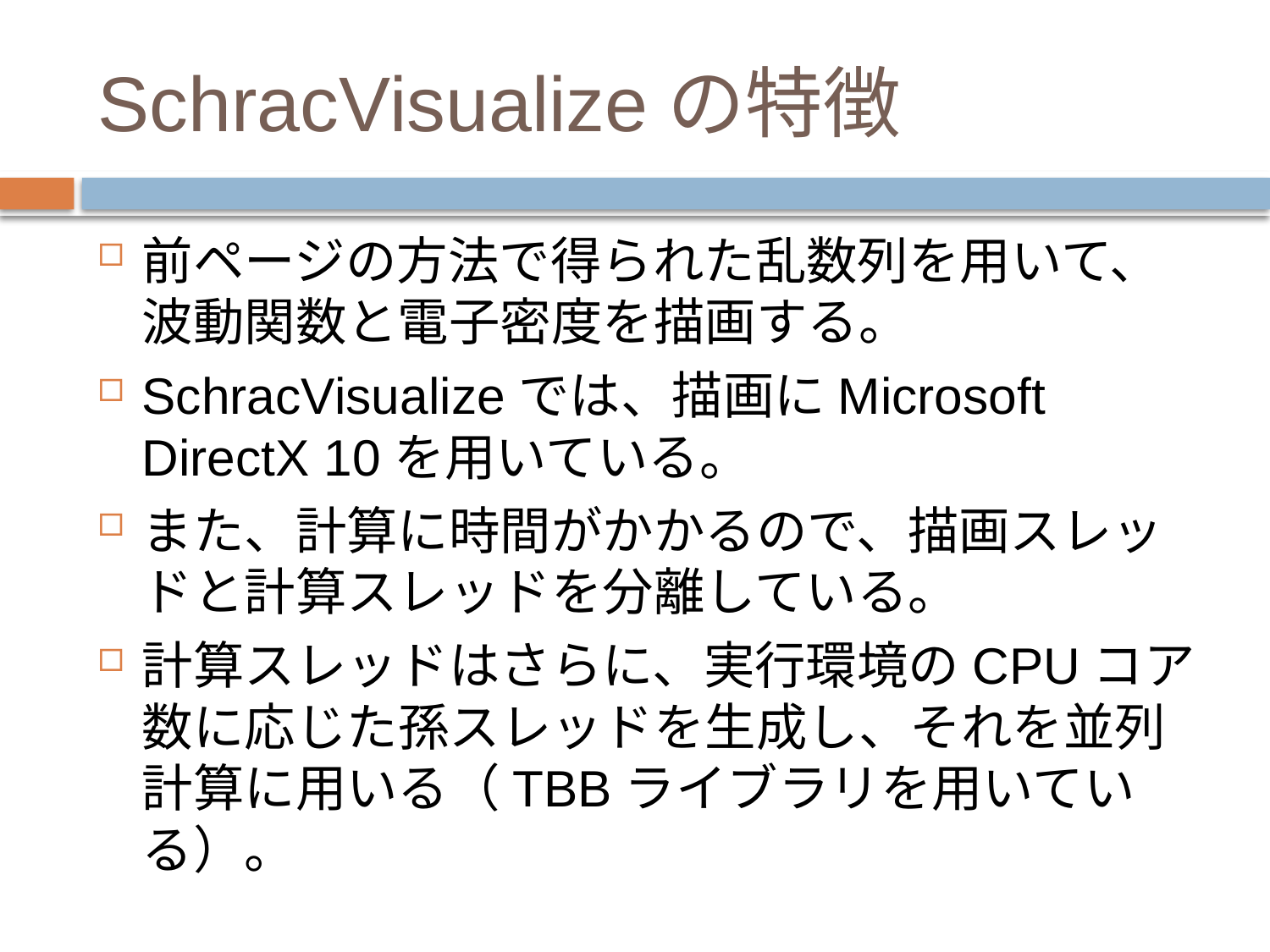

# SchracVisualizeの特徴
前ページの方法で得られた乱数列を用いて、波動関数と電子密度を描画する。
SchracVisualizeでは、描画にMicrosoft DirectX 10を用いている。
また、計算に時間がかかるので、描画スレッドと計算スレッドを分離している。
計算スレッドはさらに、実行環境のCPUコア数に応じた孫スレッドを生成し、それを並列計算に用いる（TBBライブラリを用いている）。